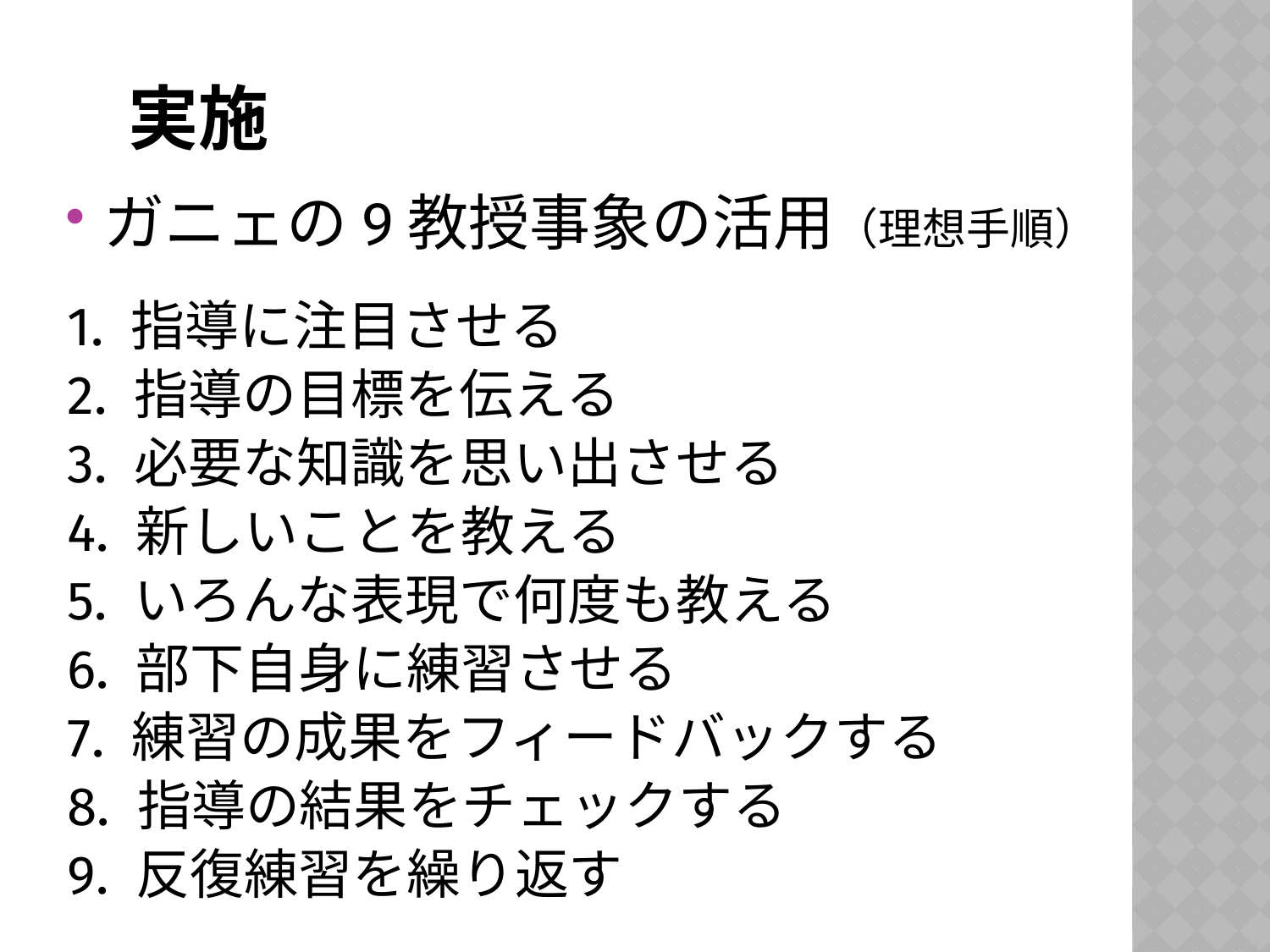

# 実施
ガニェの9教授事象の活用（理想手順）

1. 指導に注目させる
2. 指導の目標を伝える
3. 必要な知識を思い出させる
4. 新しいことを教える
5. いろんな表現で何度も教える
6. 部下自身に練習させる
7. 練習の成果をフィードバックする
8. 指導の結果をチェックする
9. 反復練習を繰り返す